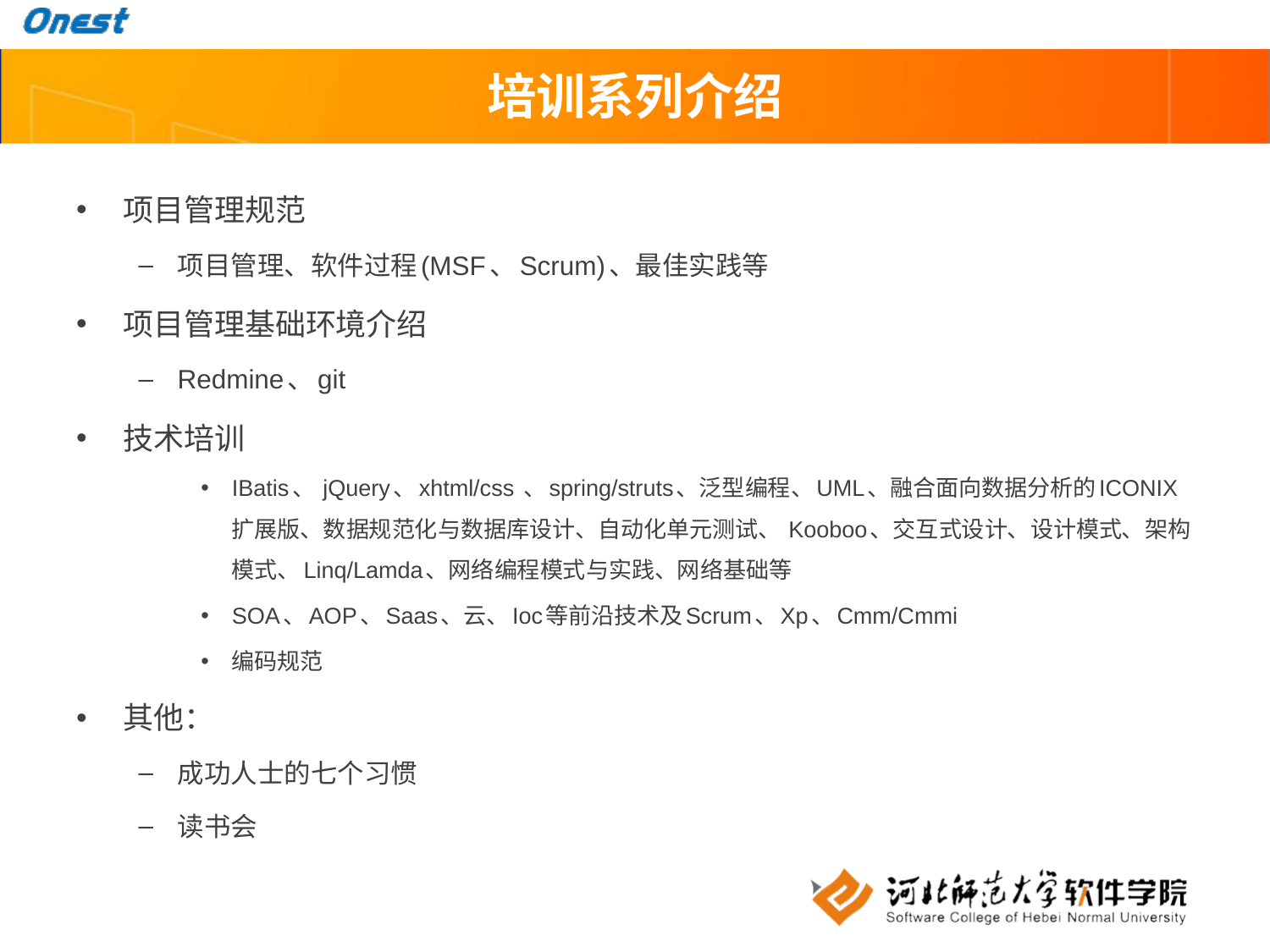

# 培训系列介绍
项目管理规范
项目管理、软件过程(MSF、Scrum)、最佳实践等
项目管理基础环境介绍
Redmine、git
技术培训
IBatis、 jQuery、xhtml/css 、spring/struts、泛型编程、UML、融合面向数据分析的ICONIX扩展版、数据规范化与数据库设计、自动化单元测试、 Kooboo、交互式设计、设计模式、架构模式、Linq/Lamda、网络编程模式与实践、网络基础等
SOA、AOP、Saas、云、Ioc等前沿技术及Scrum、Xp、Cmm/Cmmi
编码规范
其他：
成功人士的七个习惯
读书会